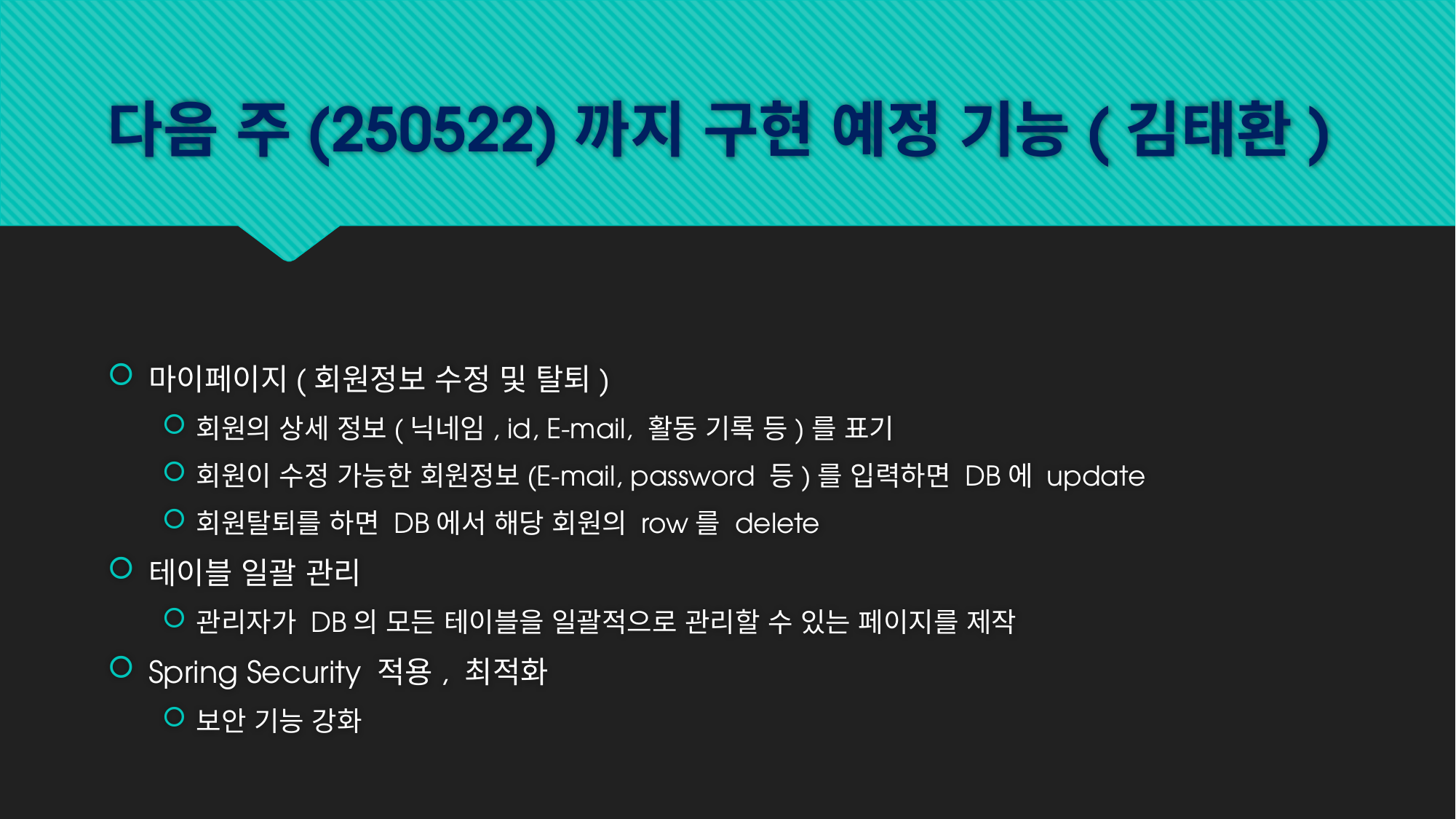

# 다음 주(250522)까지 구현 예정 기능(김태환)
마이페이지(회원정보 수정 및 탈퇴)
회원의 상세 정보(닉네임, id, E-mail, 활동 기록 등)를 표기
회원이 수정 가능한 회원정보(E-mail, password 등)를 입력하면 DB에 update
회원탈퇴를 하면 DB에서 해당 회원의 row를 delete
테이블 일괄 관리
관리자가 DB의 모든 테이블을 일괄적으로 관리할 수 있는 페이지를 제작
Spring Security 적용, 최적화
보안 기능 강화